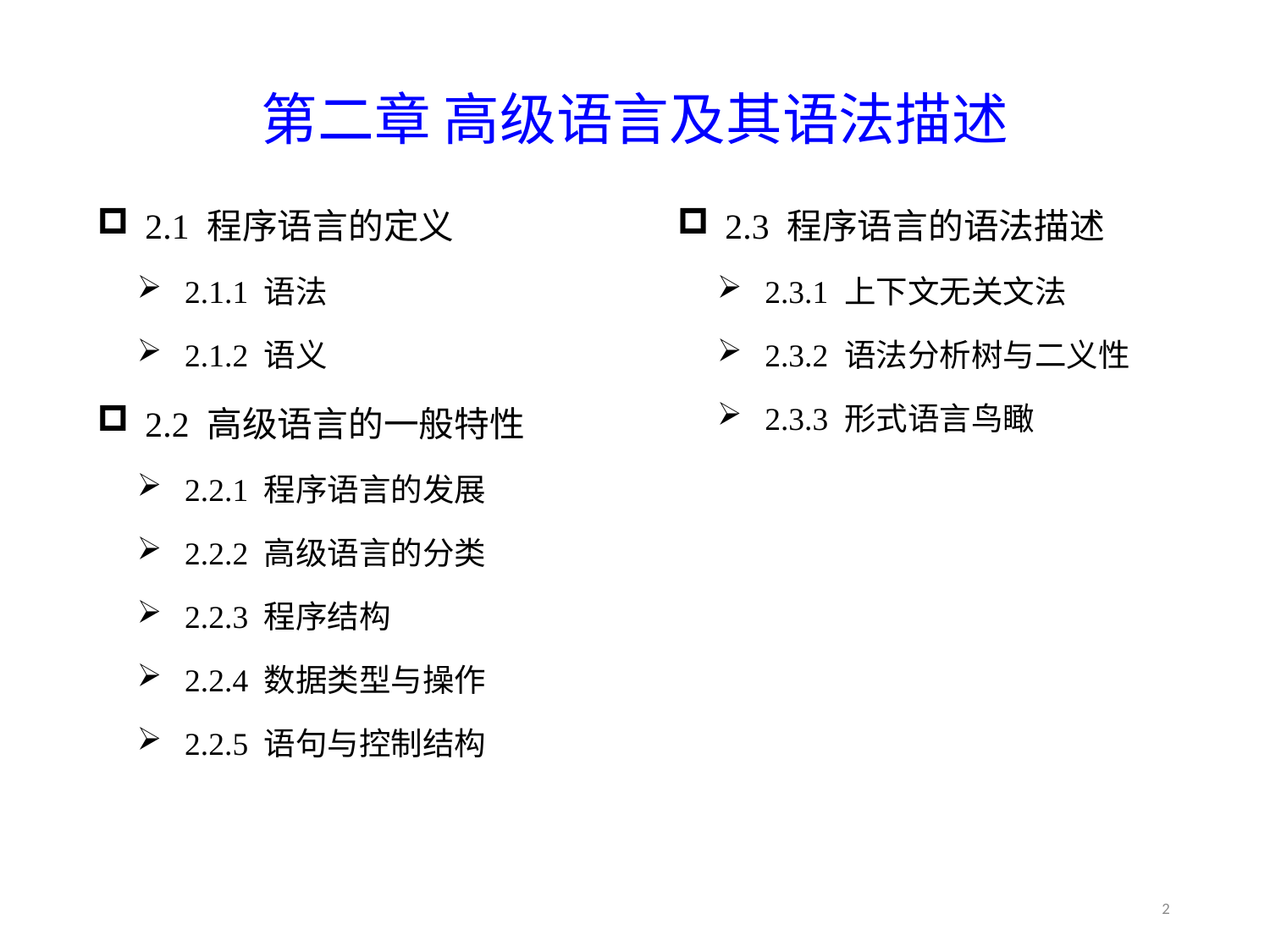

第二章 高级语言及其语法描述
2.1 程序语言的定义
2.1.1 语法
2.1.2 语义
2.2 高级语言的一般特性
2.2.1 程序语言的发展
2.2.2 高级语言的分类
2.2.3 程序结构
2.2.4 数据类型与操作
2.2.5 语句与控制结构
2.3 程序语言的语法描述
2.3.1 上下文无关文法
2.3.2 语法分析树与二义性
2.3.3 形式语言鸟瞰
2